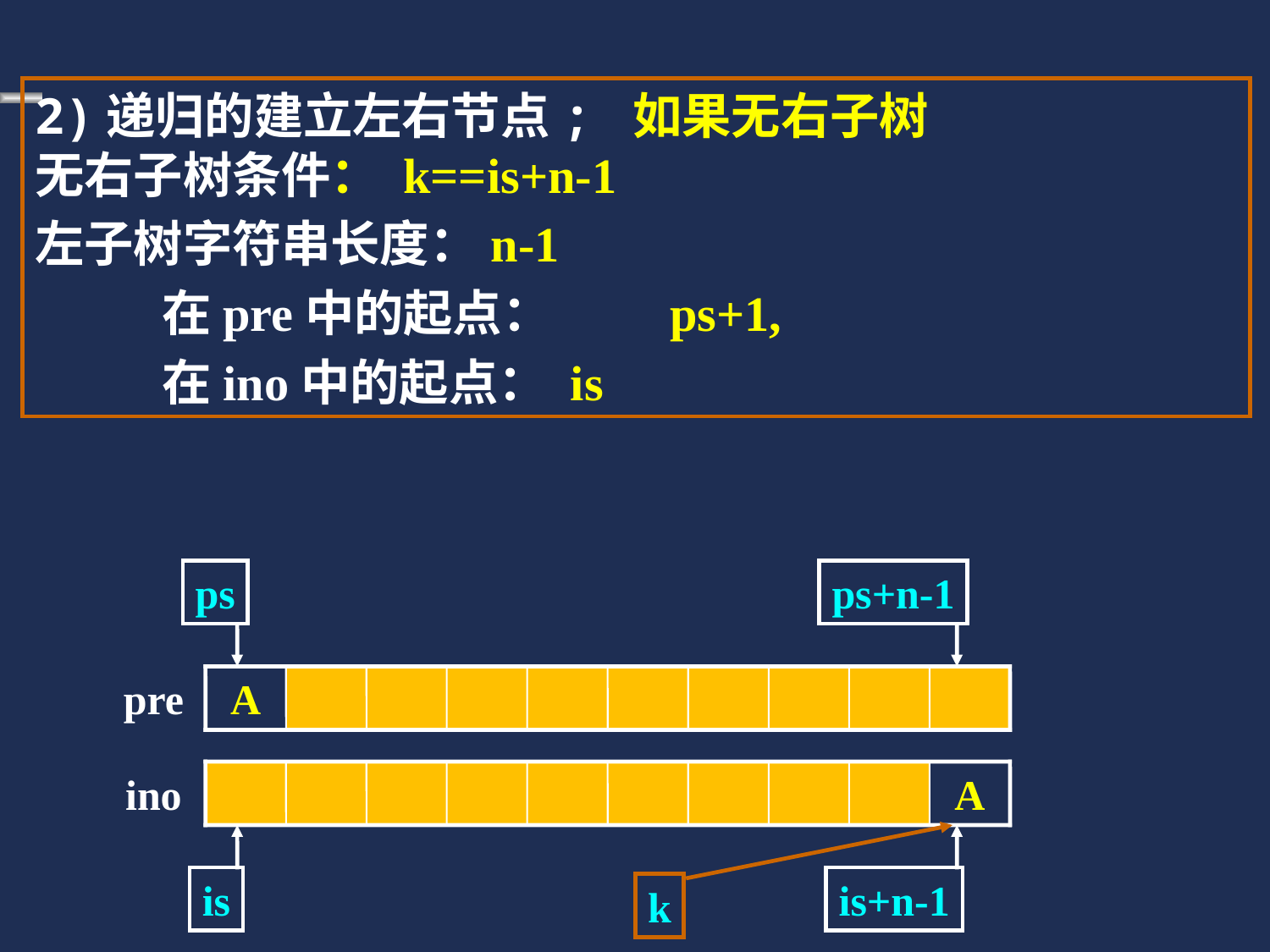

2)递归的建立左右节点; 如果无右子树
无右子树条件： k==is+n-1
左子树字符串长度：n-1
	在pre中的起点：	ps+1,
	在ino中的起点： is

ps
ps+n-1

pre
A

ino

A

is
is+n-1
k
91